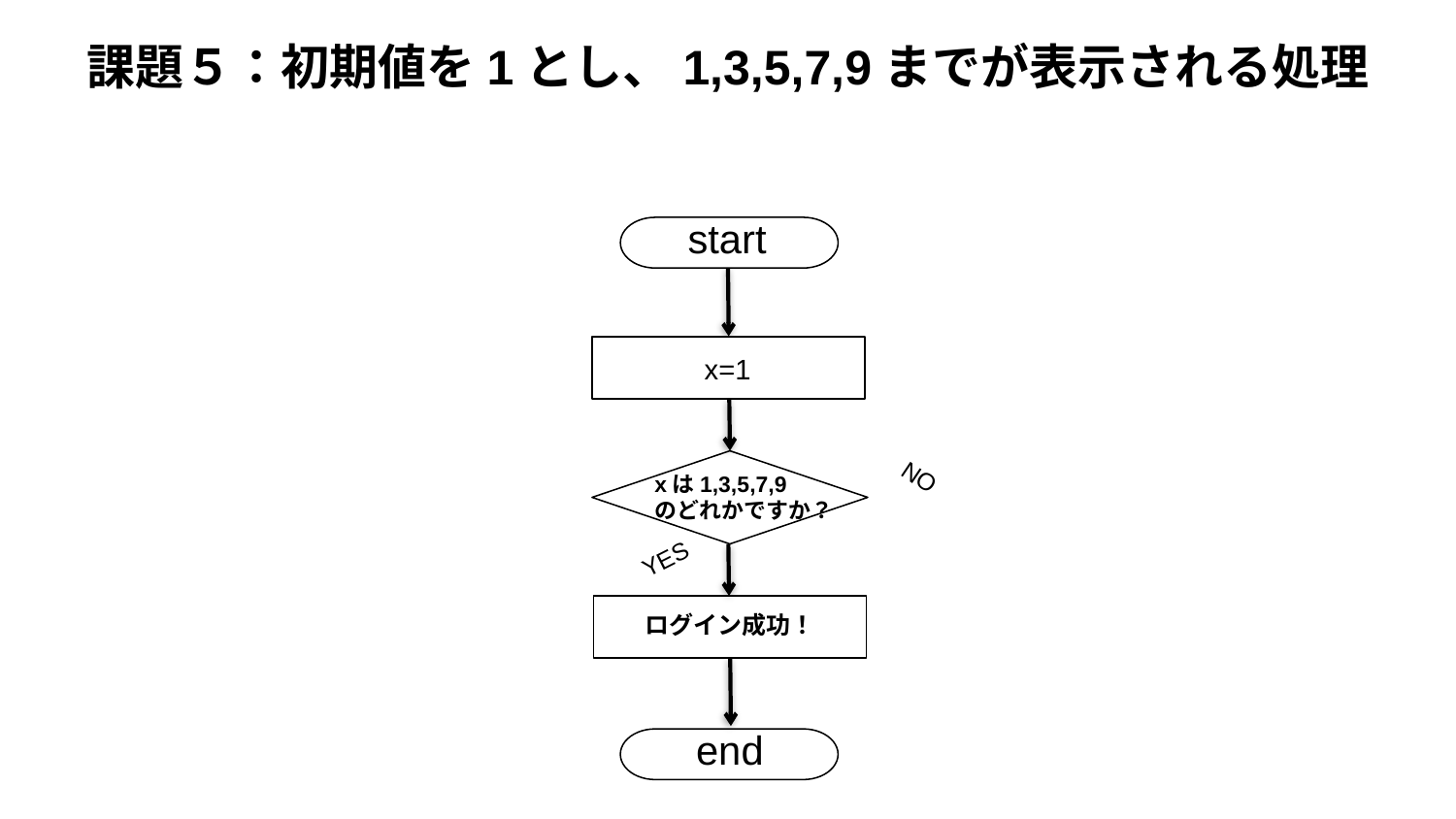

課題５：初期値を1とし、1,3,5,7,9までが表示される処理
start

x=1

NO
xは1,3,5,7,9
のどれかですか？
YES

ログイン成功！
end